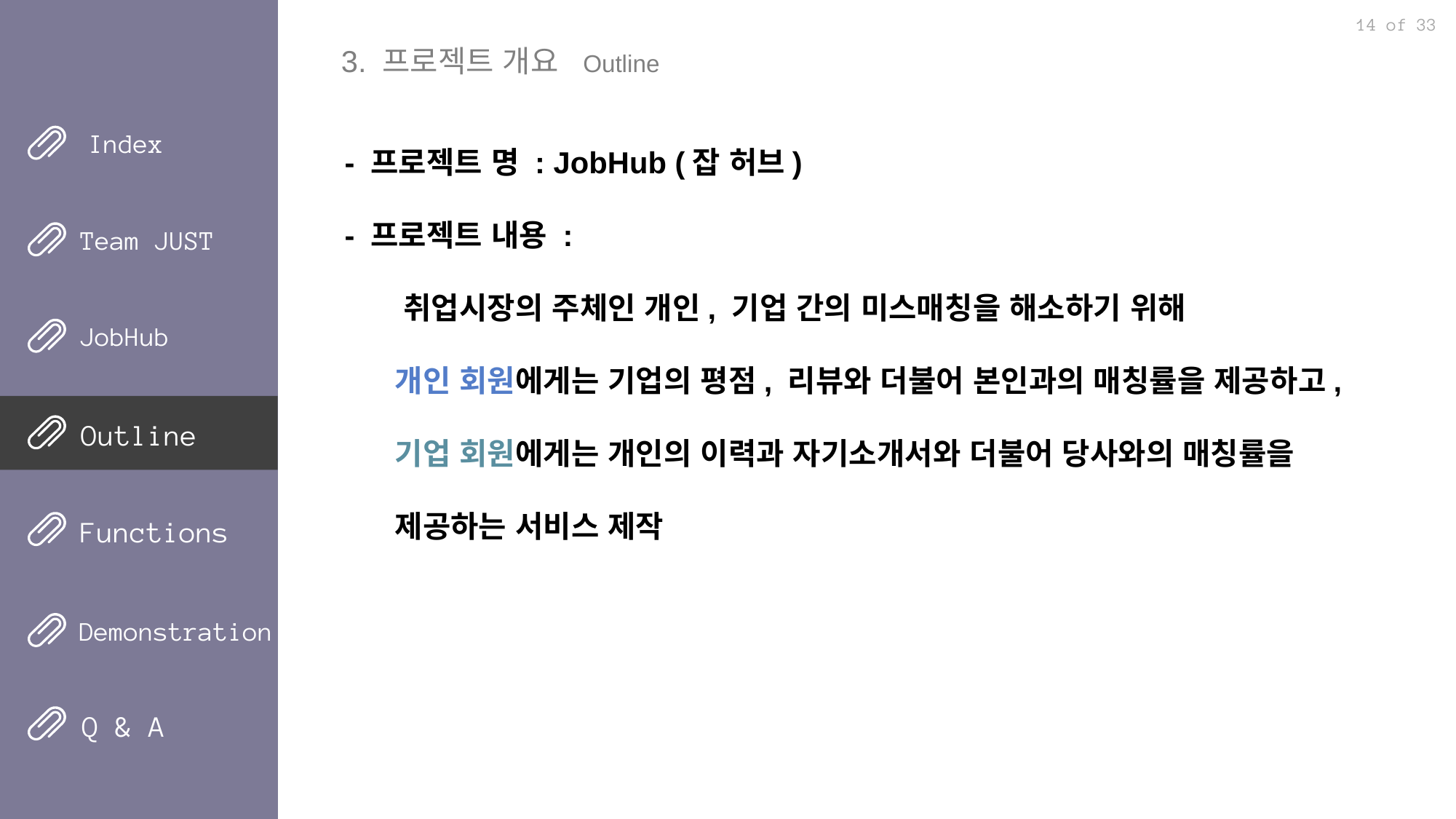

14 of 33
3. 프로젝트 개요  Outline
- 프로젝트 명 : JobHub (잡 허브)
- 프로젝트 내용 :
      취업시장의 주체인 개인, 기업 간의 미스매칭을 해소하기 위해
     개인 회원에게는 기업의 평점, 리뷰와 더불어 본인과의 매칭률을 제공하고,
     기업 회원에게는 개인의 이력과 자기소개서와 더불어 당사와의 매칭률을
     제공하는 서비스 제작
Index

Team JUST

JobHub

Outline

Functions

Demonstration

Q & A